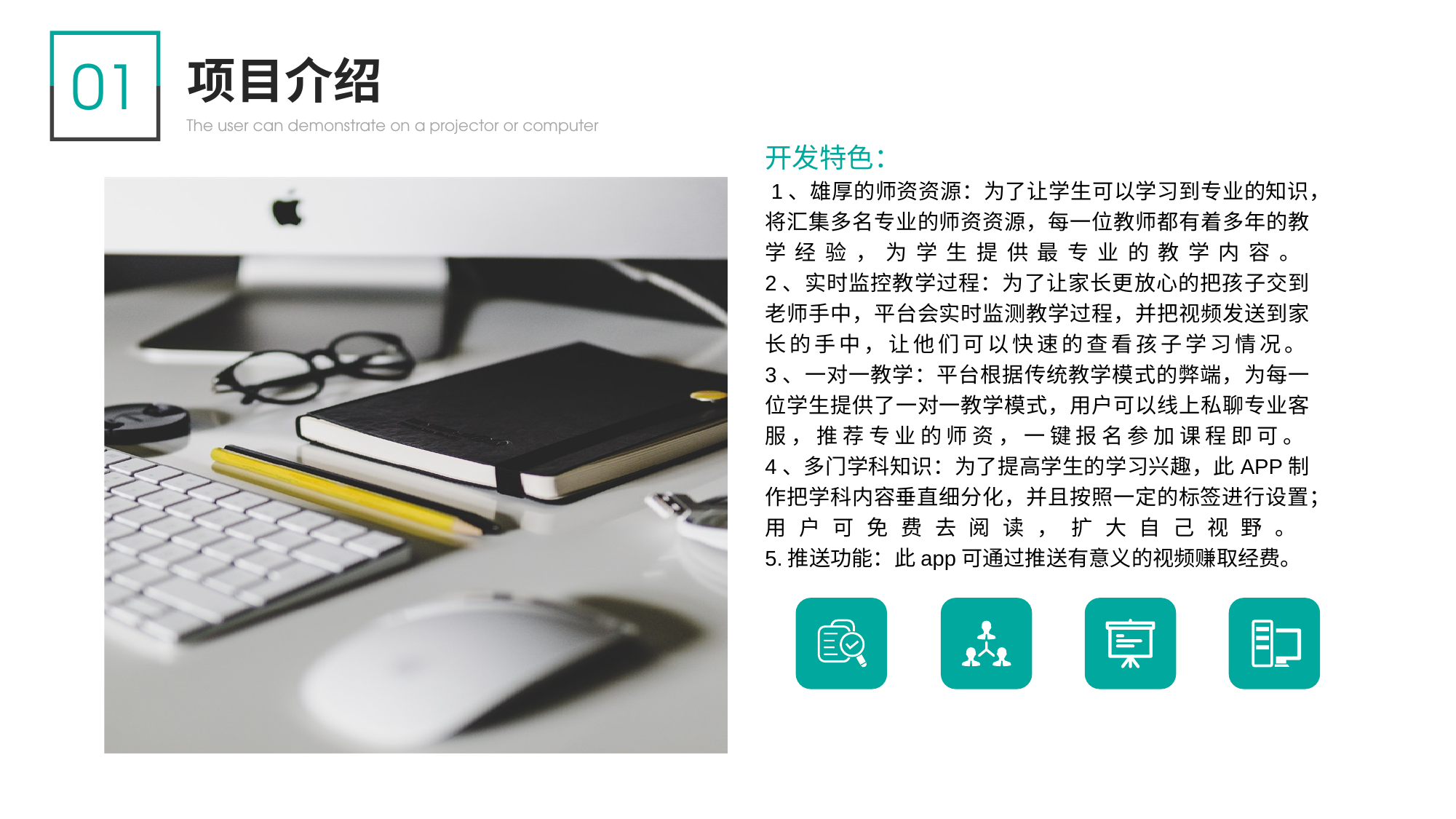

01
项目介绍
The user can demonstrate on a projector or computer

开发特色：
 1、雄厚的师资资源：为了让学生可以学习到专业的知识，将汇集多名专业的师资资源，每一位教师都有着多年的教学经验，为学生提供最专业的教学内容。
2、实时监控教学过程：为了让家长更放心的把孩子交到老师手中，平台会实时监测教学过程，并把视频发送到家长的手中，让他们可以快速的查看孩子学习情况。
3、一对一教学：平台根据传统教学模式的弊端，为每一位学生提供了一对一教学模式，用户可以线上私聊专业客服，推荐专业的师资，一键报名参加课程即可。
4、多门学科知识：为了提高学生的学习兴趣，此APP制作把学科内容垂直细分化，并且按照一定的标签进行设置；用户可免费去阅读，扩大自己视野。
5.推送功能：此app可通过推送有意义的视频赚取经费。